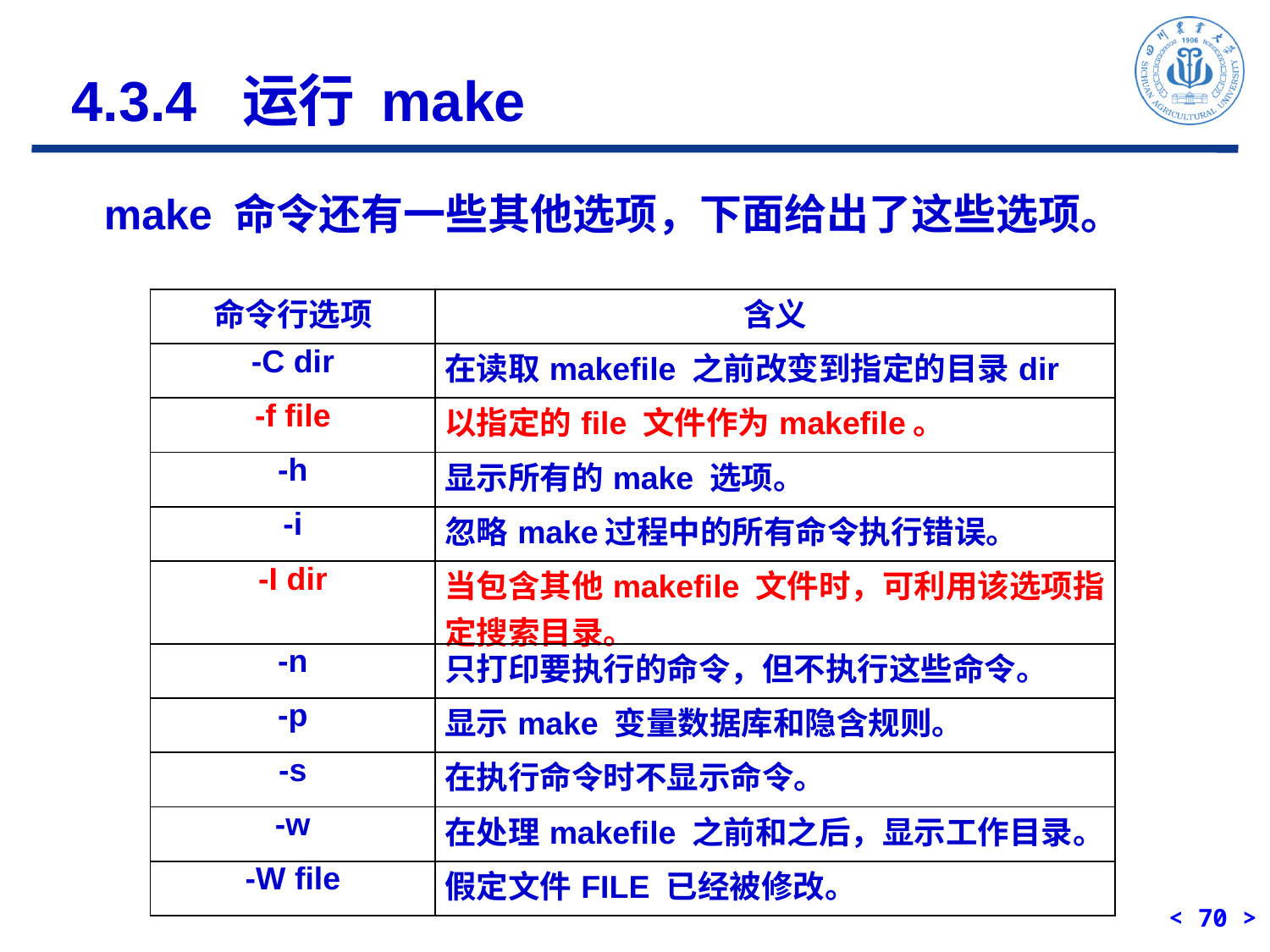

4.3.4  运行 make
make 命令还有一些其他选项，下面给出了这些选项。

| 命令行选项 | 含义 |
| --- | --- |
| -C dir | 在读取makefile 之前改变到指定的目录dir |
| -f file | 以指定的file 文件作为makefile。 |
| -h | 显示所有的make 选项。 |
| -i | 忽略make过程中的所有命令执行错误。 |
| -I dir | 当包含其他makefile 文件时，可利用该选项指定搜索目录。 |
| -n | 只打印要执行的命令，但不执行这些命令。 |
| -p | 显示make 变量数据库和隐含规则。 |
| -s | 在执行命令时不显示命令。 |
| -w | 在处理makefile 之前和之后，显示工作目录。 |
| -W file | 假定文件FILE 已经被修改。 |